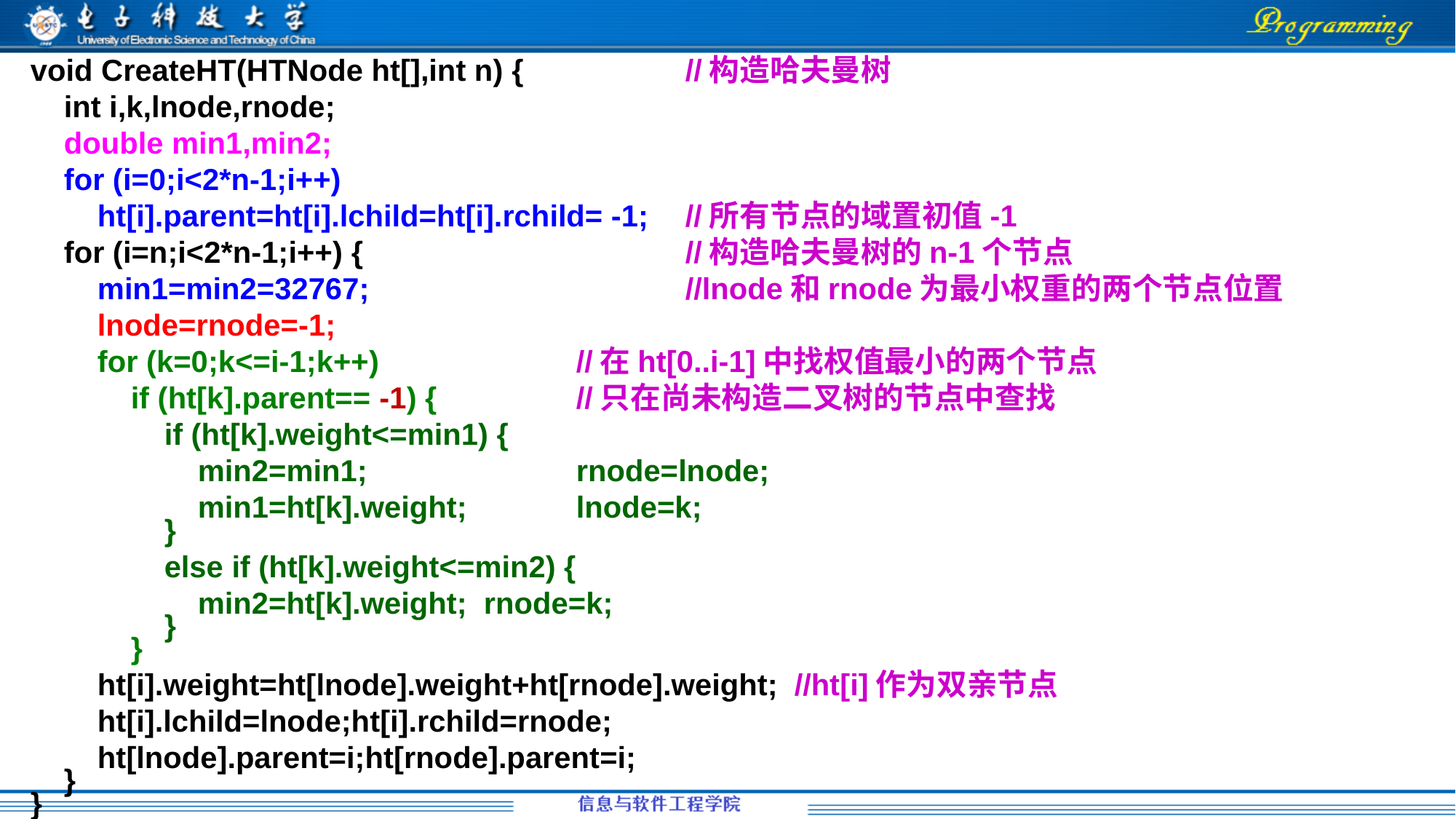

void CreateHT(HTNode ht[],int n) {		//构造哈夫曼树
    int i,k,lnode,rnode;
    double min1,min2;
    for (i=0;i<2*n-1;i++)
        ht[i].parent=ht[i].lchild=ht[i].rchild= -1; 	//所有节点的域置初值-1
    for (i=n;i<2*n-1;i++) {			//构造哈夫曼树的n-1个节点
        min1=min2=32767;			//lnode和rnode为最小权重的两个节点位置
        lnode=rnode=-1;
        for (k=0;k<=i-1;k++)		//在ht[0..i-1]中找权值最小的两个节点
            if (ht[k].parent== -1) {		//只在尚未构造二叉树的节点中查找
                if (ht[k].weight<=min1) {
                    min2=min1;		rnode=lnode;
                    min1=ht[k].weight;	lnode=k;
                }
                else if (ht[k].weight<=min2) {
                    min2=ht[k].weight;  rnode=k;
                }
            }
        ht[i].weight=ht[lnode].weight+ht[rnode].weight; 	//ht[i]作为双亲节点
        ht[i].lchild=lnode;ht[i].rchild=rnode;
        ht[lnode].parent=i;ht[rnode].parent=i;
    }
}